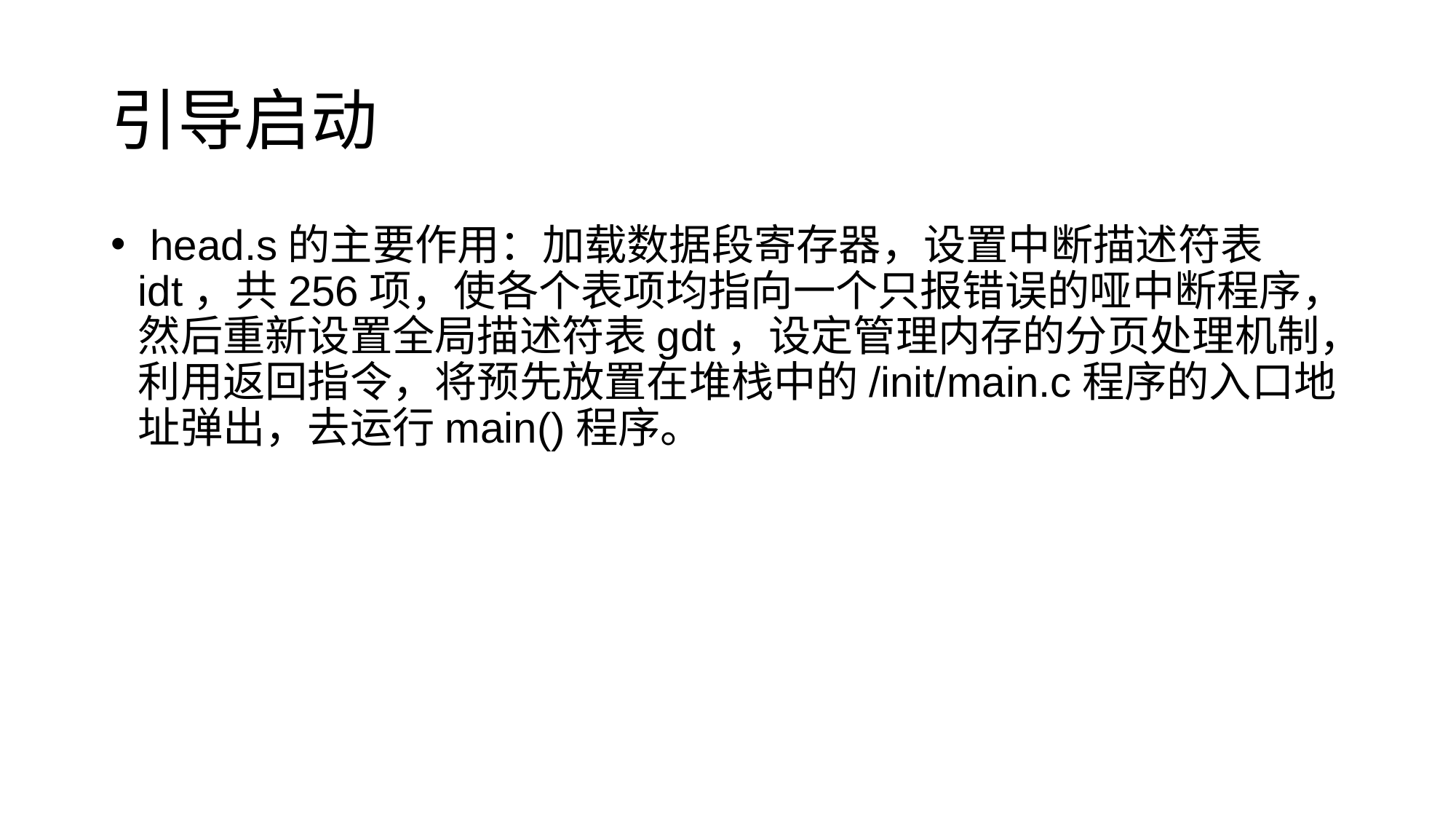

# 引导启动
 head.s的主要作用：加载数据段寄存器，设置中断描述符表idt，共256项，使各个表项均指向一个只报错误的哑中断程序，然后重新设置全局描述符表gdt，设定管理内存的分页处理机制，利用返回指令，将预先放置在堆栈中的/init/main.c程序的入口地址弹出，去运行main()程序。